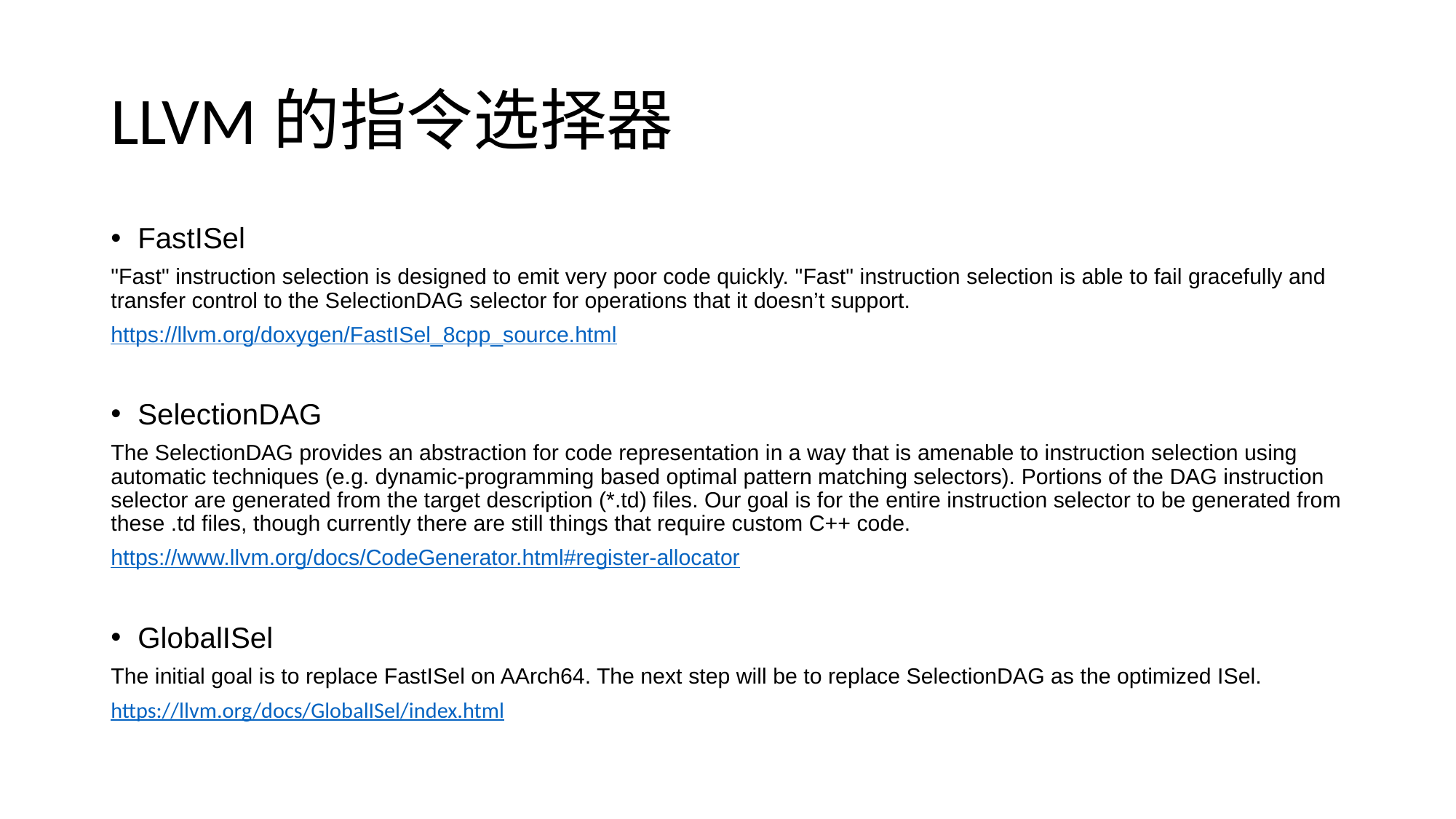

# LLVM的指令选择器
FastISel
"Fast" instruction selection is designed to emit very poor code quickly. "Fast" instruction selection is able to fail gracefully and transfer control to the SelectionDAG selector for operations that it doesn’t support.
https://llvm.org/doxygen/FastISel_8cpp_source.html

SelectionDAG
The SelectionDAG provides an abstraction for code representation in a way that is amenable to instruction selection using automatic techniques (e.g. dynamic-programming based optimal pattern matching selectors). Portions of the DAG instruction selector are generated from the target description (*.td) files. Our goal is for the entire instruction selector to be generated from these .td files, though currently there are still things that require custom C++ code.
https://www.llvm.org/docs/CodeGenerator.html#register-allocator

GlobalISel
The initial goal is to replace FastISel on AArch64. The next step will be to replace SelectionDAG as the optimized ISel.
https://llvm.org/docs/GlobalISel/index.html